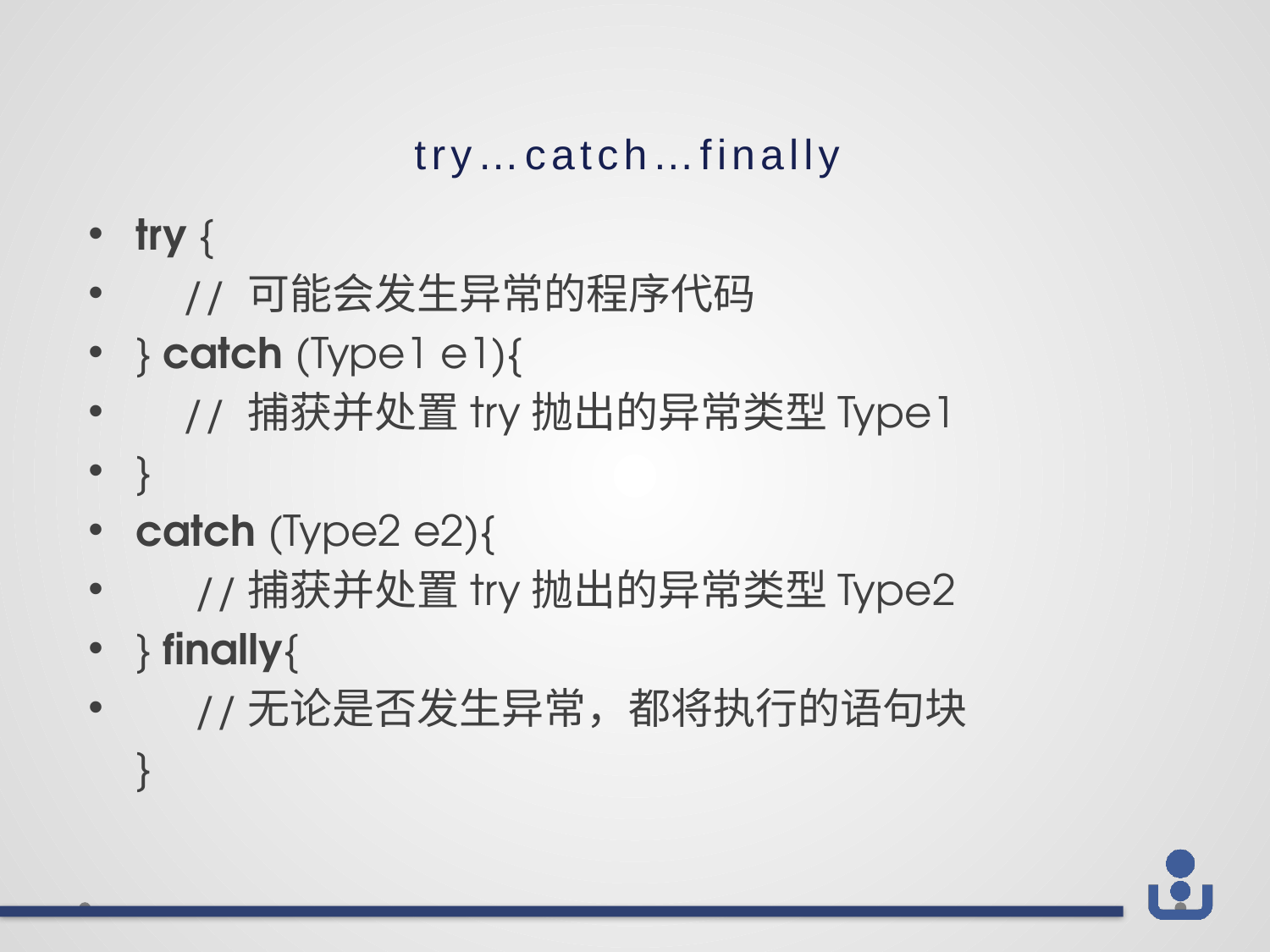

# try…catch…finally
try {
    // 可能会发生异常的程序代码
} catch (Type1 e1){
    // 捕获并处置try抛出的异常类型Type1
}
catch (Type2 e2){
     //捕获并处置try抛出的异常类型Type2
} finally{
     //无论是否发生异常，都将执行的语句块
    }